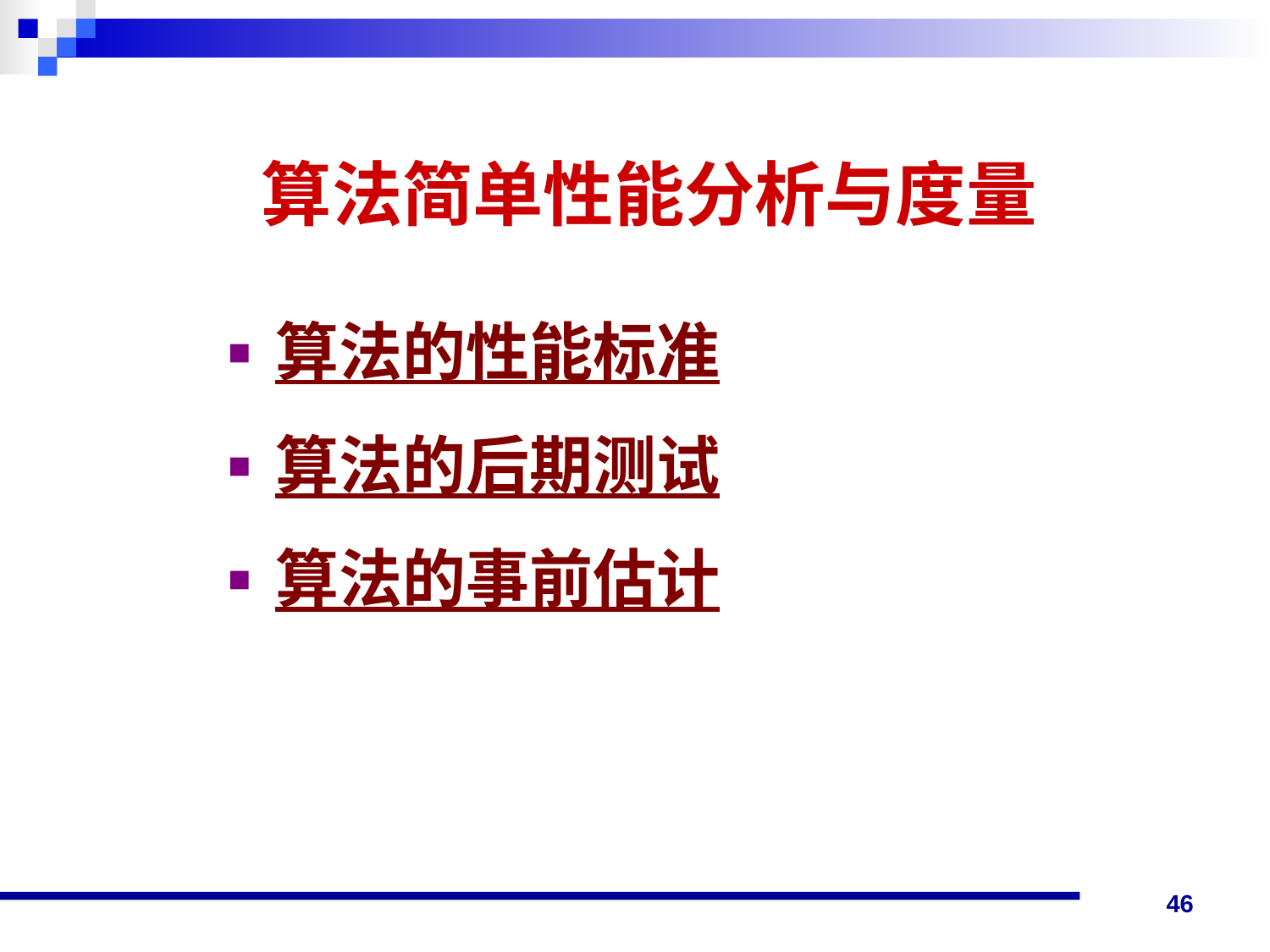

# 算法简单性能分析与度量
算法的性能标准
算法的后期测试
算法的事前估计
46